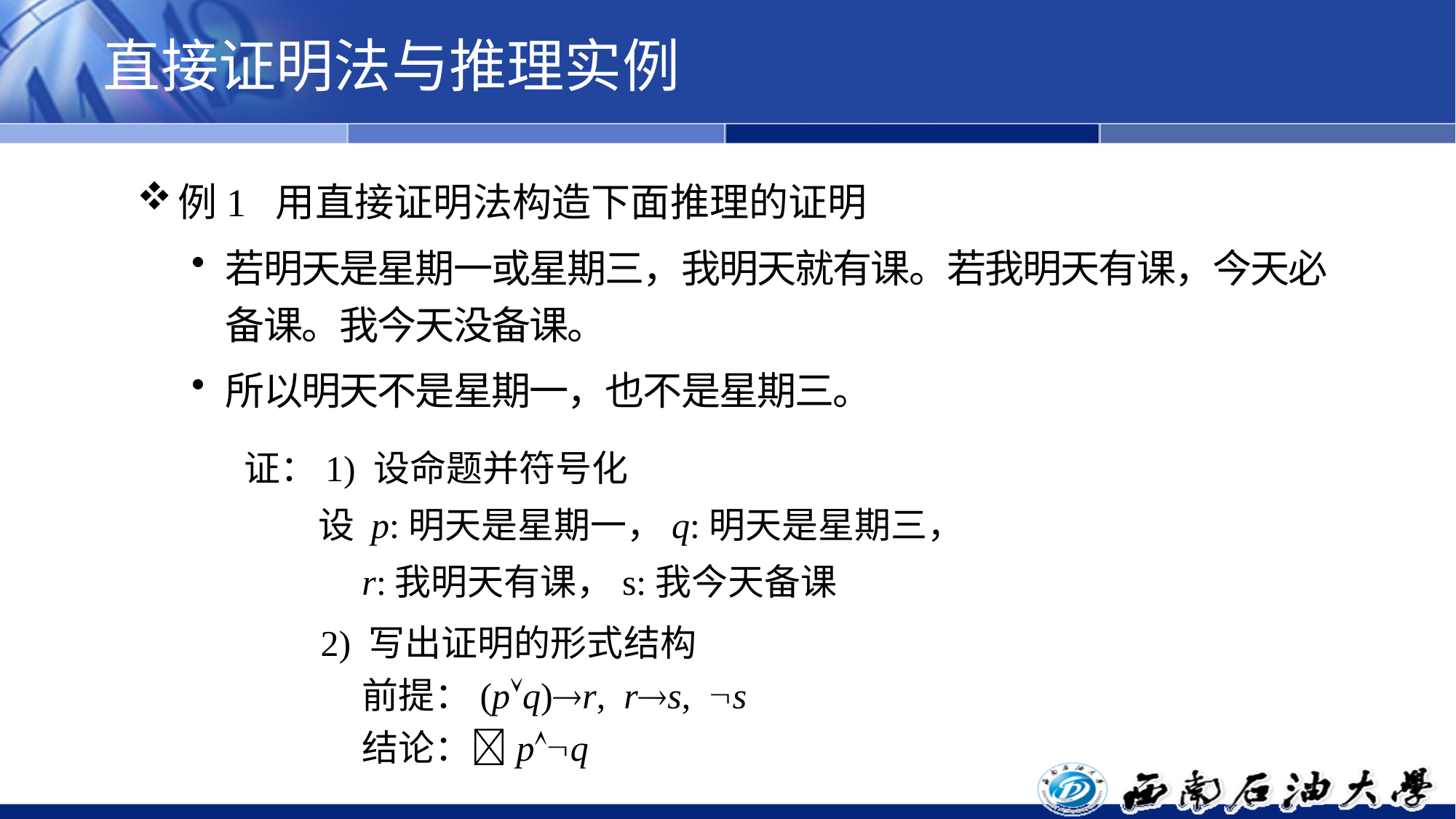

# 直接证明法与推理实例
例1  用直接证明法构造下面推理的证明
若明天是星期一或星期三，我明天就有课。若我明天有课，今天必备课。我今天没备课。
所以明天不是星期一，也不是星期三。
证：1) 设命题并符号化
        设 p:明天是星期一，q:明天是星期三，
             r:我明天有课，s:我今天备课
2) 写出证明的形式结构
    前提：(p∨q)→r,  r→s,  ¬s
    结论：¬p∧¬q